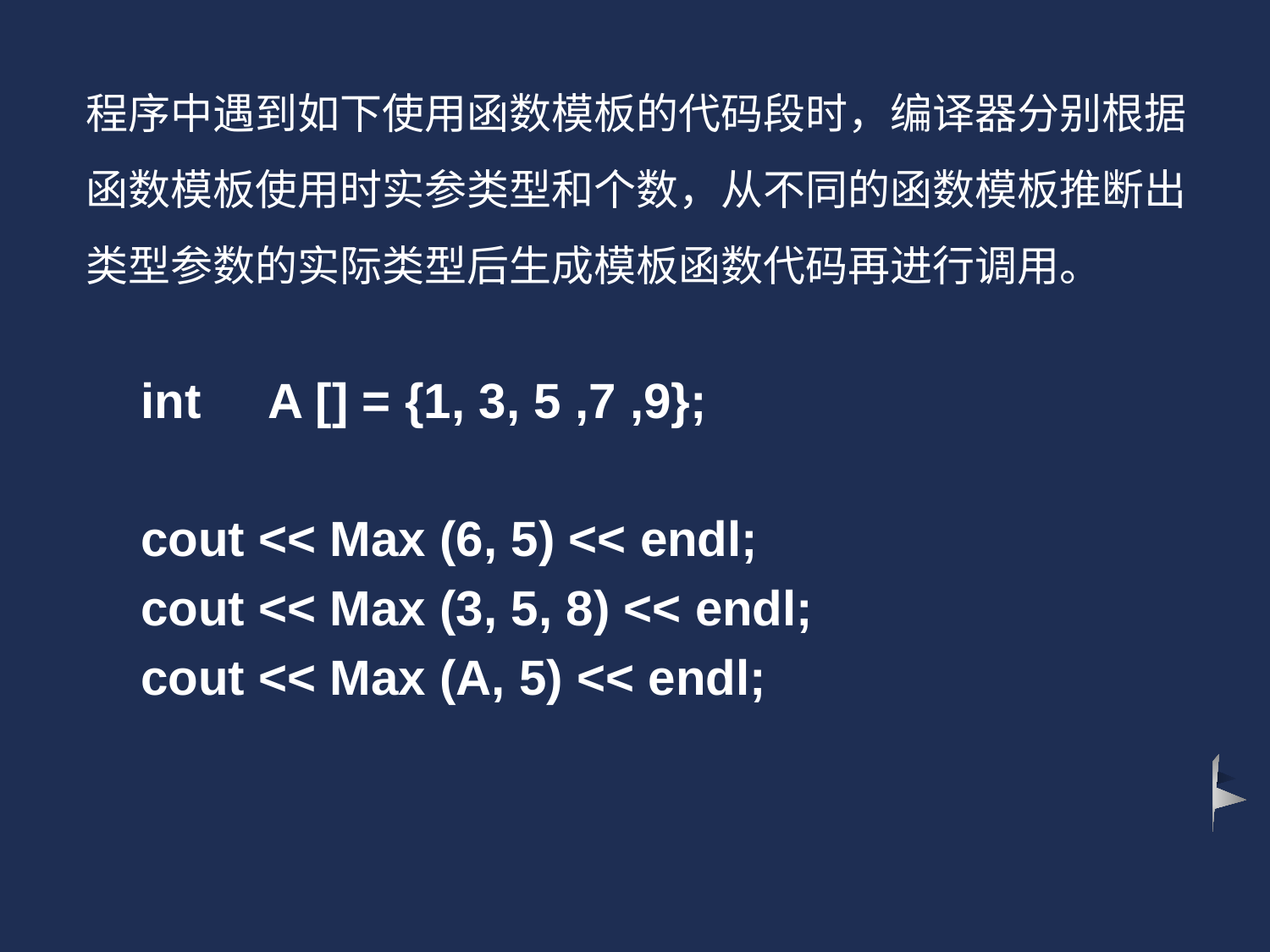

程序中遇到如下使用函数模板的代码段时，编译器分别根据函数模板使用时实参类型和个数，从不同的函数模板推断出类型参数的实际类型后生成模板函数代码再进行调用。

    int     A [] = {1, 3, 5 ,7 ,9};

    cout << Max (6, 5) << endl;
    cout << Max (3, 5, 8) << endl;
    cout << Max (A, 5) << endl;